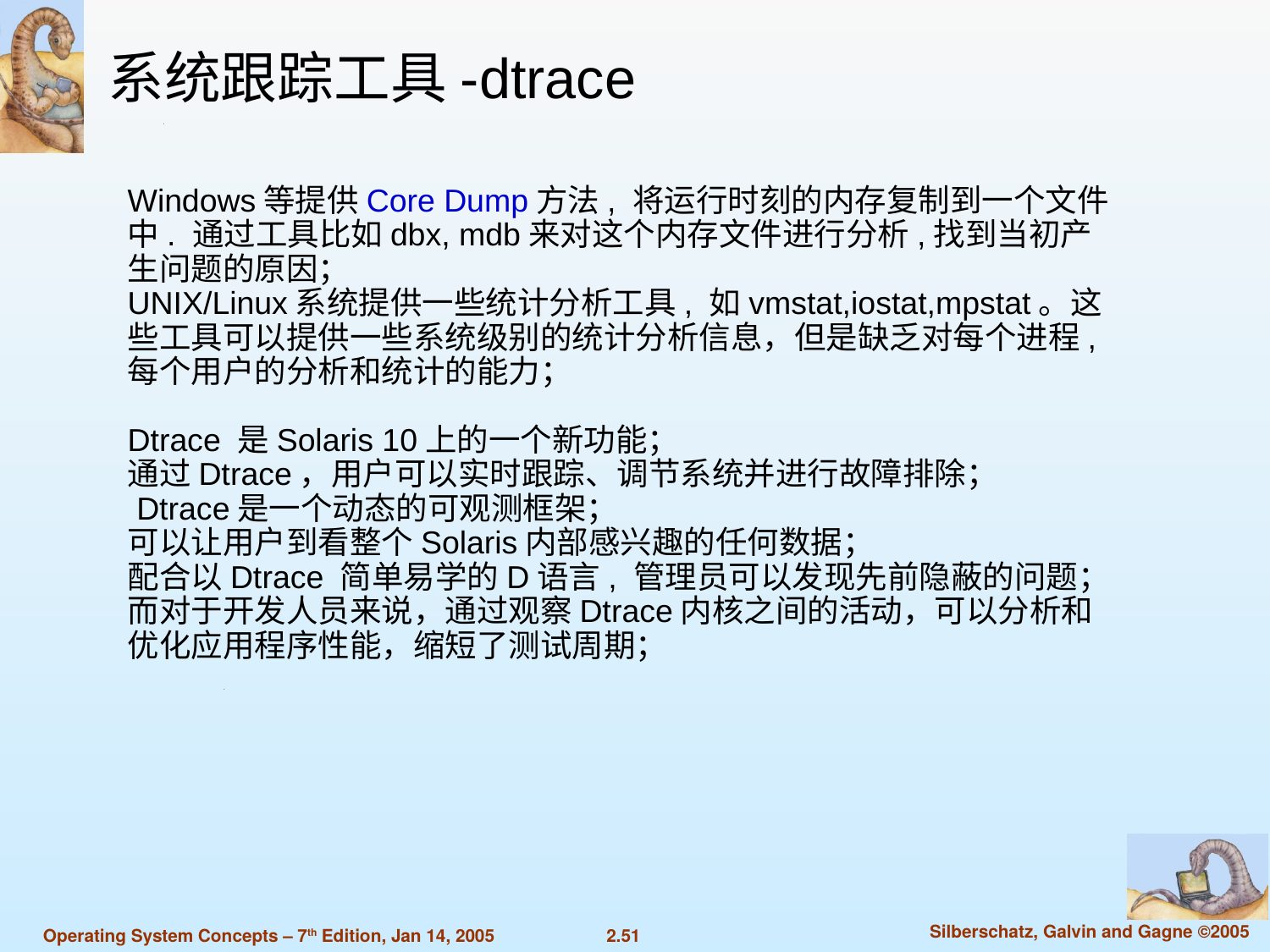

系统跟踪工具-dtrace
Windows等提供Core Dump方法, 将运行时刻的内存复制到一个文件中. 通过工具比如dbx, mdb来对这个内存文件进行分析,找到当初产生问题的原因；
UNIX/Linux系统提供一些统计分析工具, 如vmstat,iostat,mpstat。这些工具可以提供一些系统级别的统计分析信息，但是缺乏对每个进程,每个用户的分析和统计的能力；

Dtrace 是Solaris 10上的一个新功能；
通过Dtrace，用户可以实时跟踪、调节系统并进行故障排除；
 Dtrace是一个动态的可观测框架；
可以让用户到看整个Solaris内部感兴趣的任何数据；
配合以Dtrace 简单易学的D语言, 管理员可以发现先前隐蔽的问题；
而对于开发人员来说，通过观察Dtrace内核之间的活动，可以分析和优化应用程序性能，缩短了测试周期；